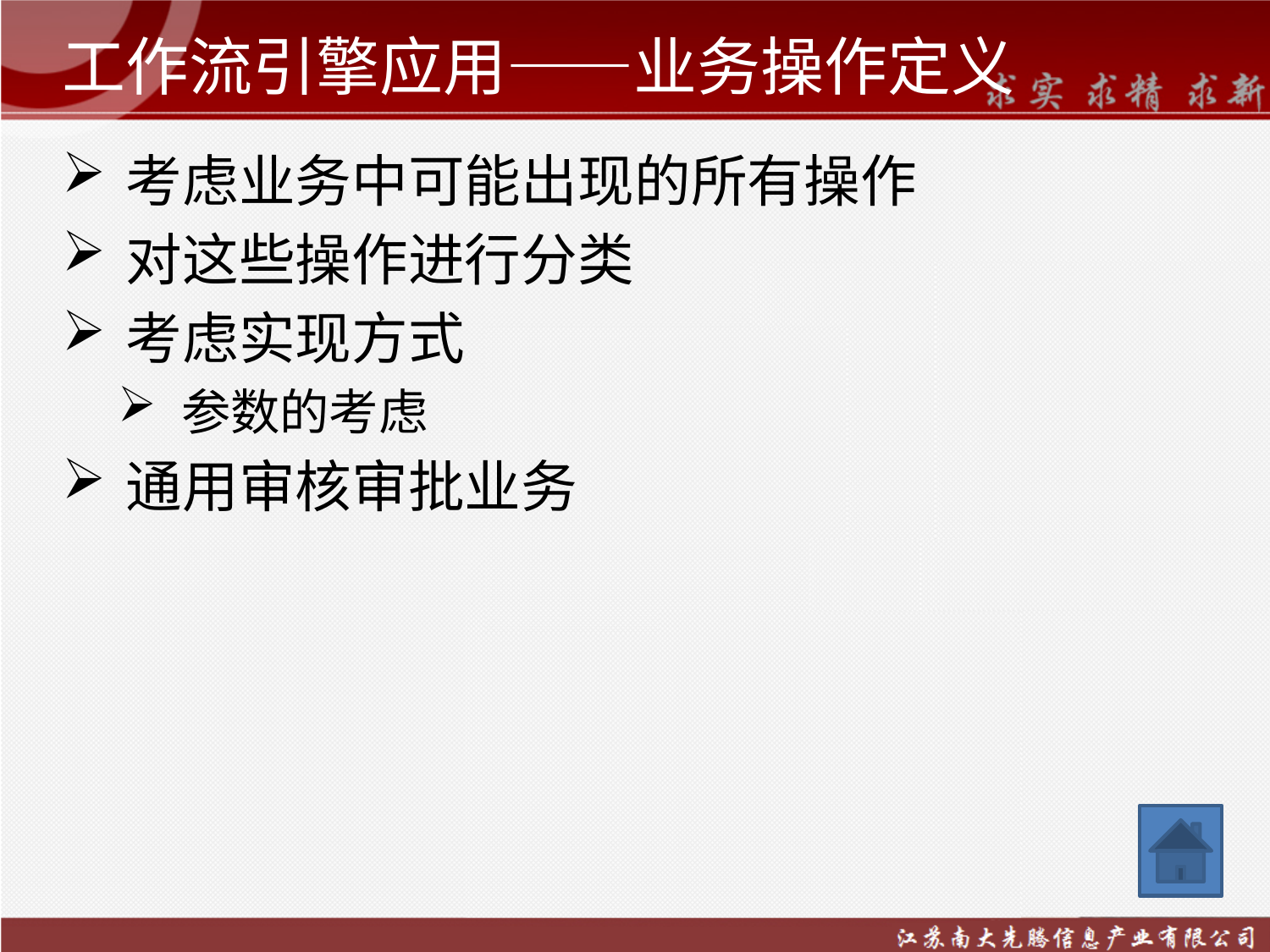

# 工作流引擎应用——业务操作定义
考虑业务中可能出现的所有操作
对这些操作进行分类
考虑实现方式
参数的考虑
通用审核审批业务